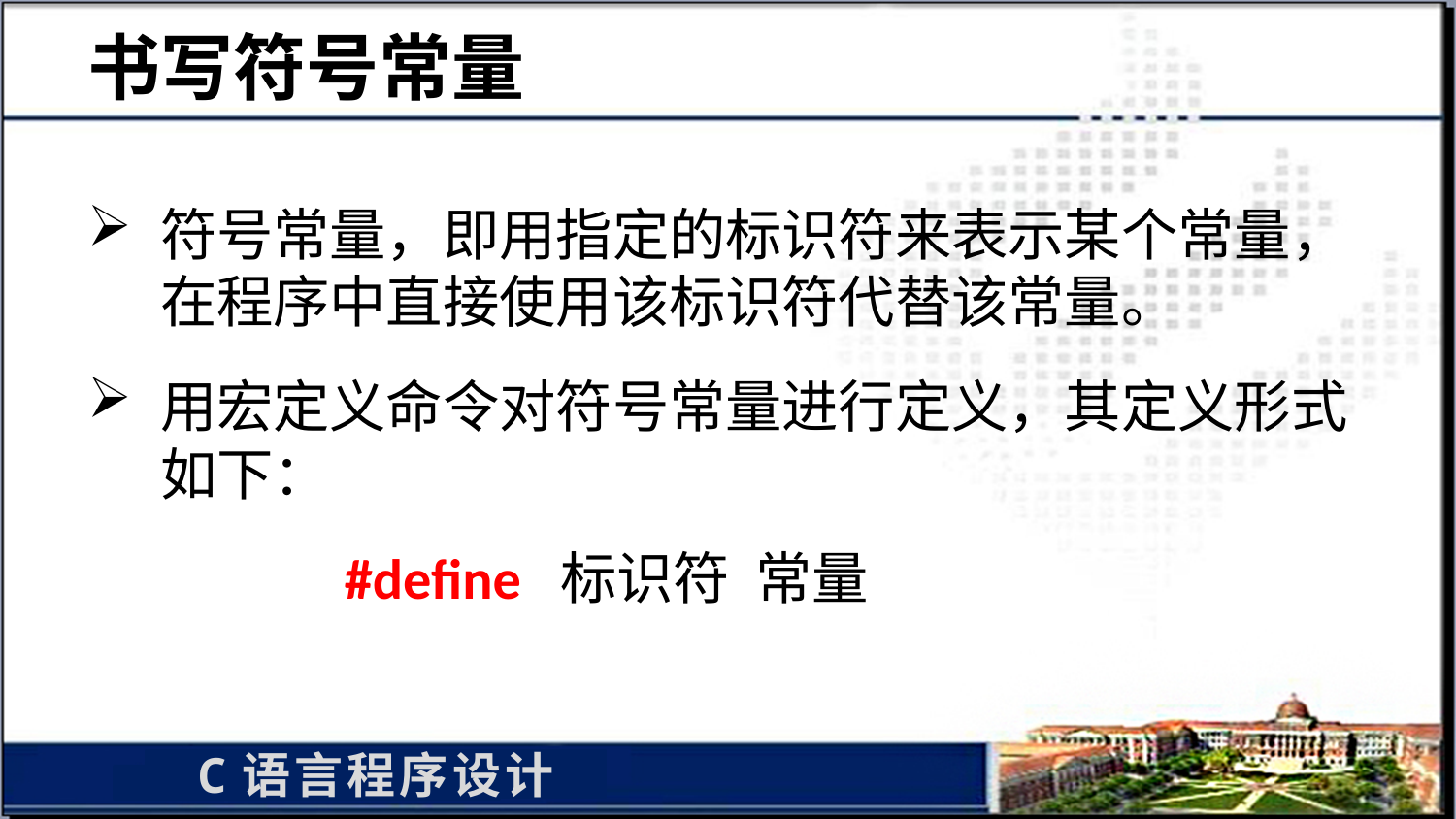

# 书写符号常量
符号常量，即用指定的标识符来表示某个常量，在程序中直接使用该标识符代替该常量。
用宏定义命令对符号常量进行定义，其定义形式如下：
                    #define  标识符  常量